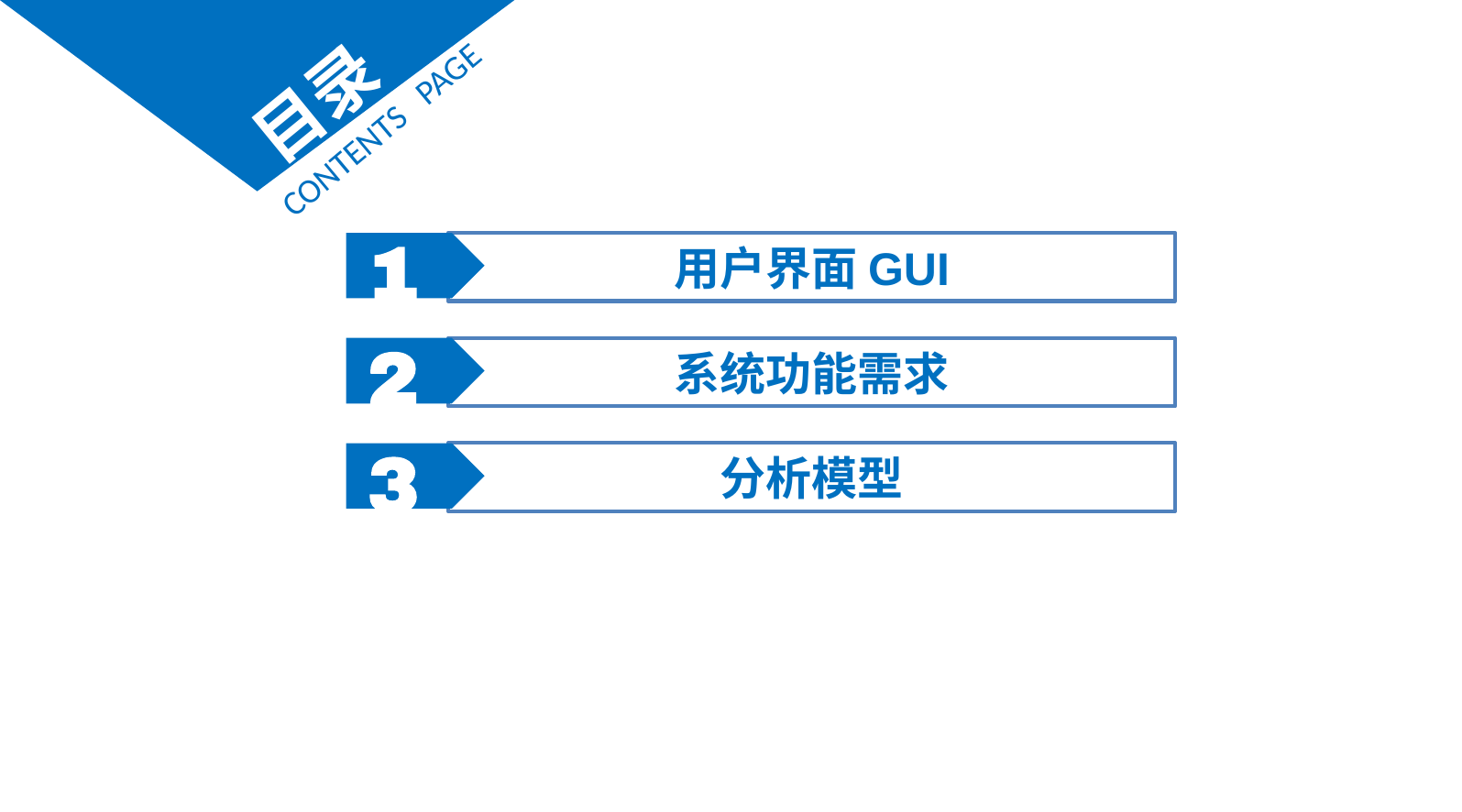

目录
CONTENTS   PAGE
1

用户界面GUI
2

系统功能需求
3

分析模型